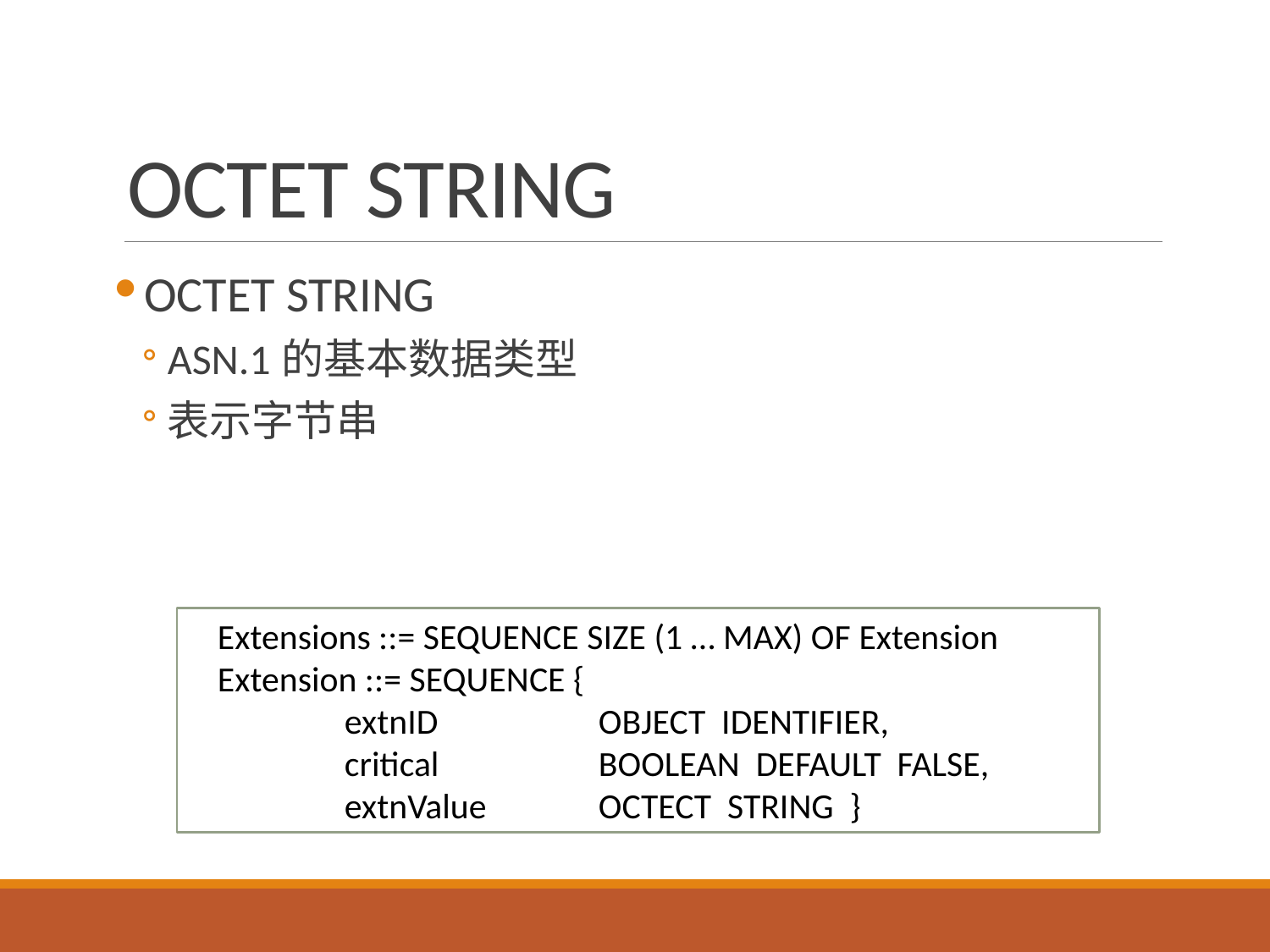

# OCTET STRING
OCTET STRING
ASN.1的基本数据类型
表示字节串
Extensions ::= SEQUENCE SIZE (1 … MAX) OF Extension
Extension ::= SEQUENCE {
	extnID		OBJECT  IDENTIFIER,
	critical		BOOLEAN  DEFAULT  FALSE,
	extnValue	OCTECT  STRING  }
39